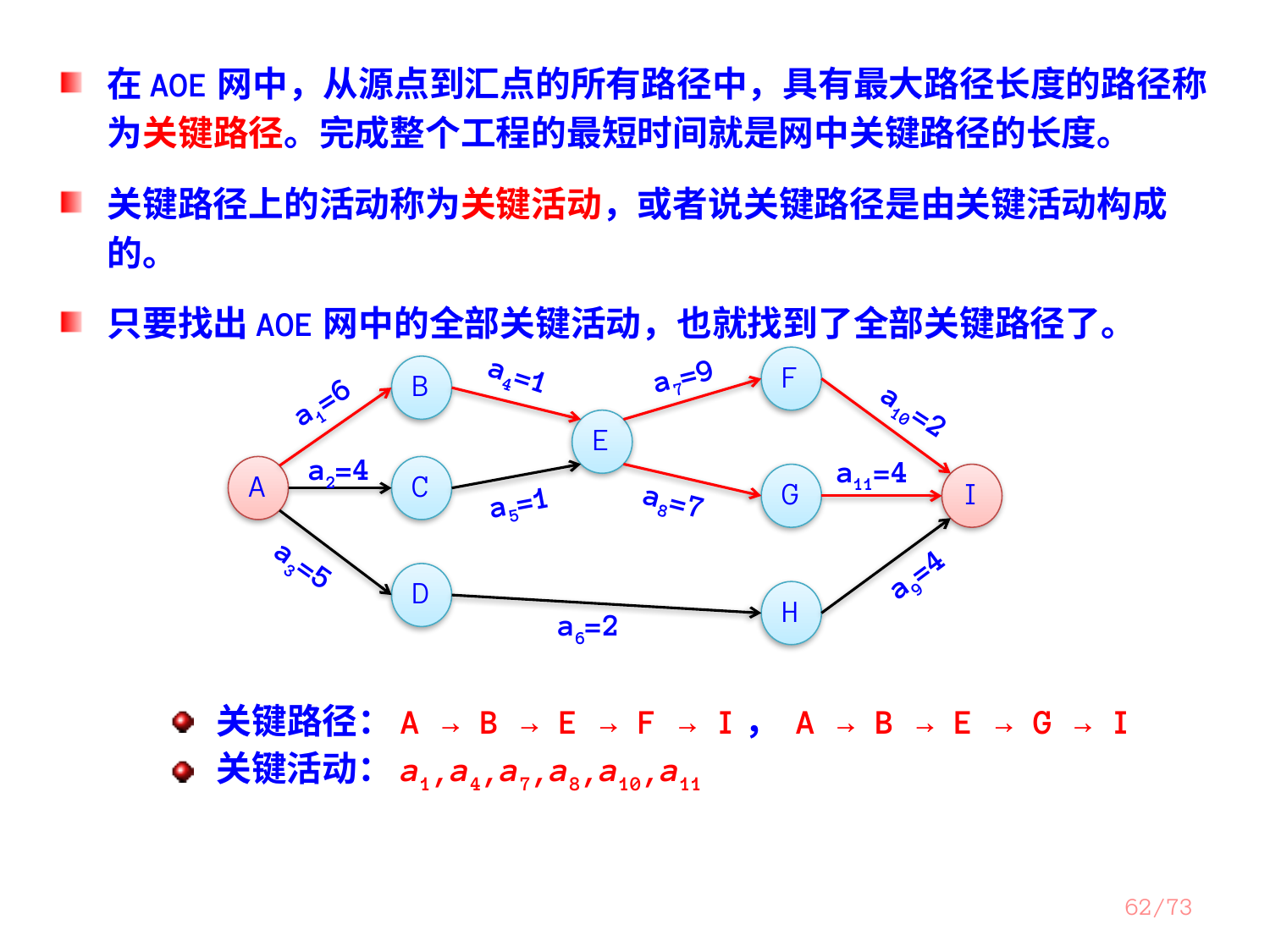

在AOE网中，从源点到汇点的所有路径中，具有最大路径长度的路径称为关键路径。完成整个工程的最短时间就是网中关键路径的长度。
关键路径上的活动称为关键活动，或者说关键路径是由关键活动构成的。
只要找出AOE网中的全部关键活动，也就找到了全部关键路径了。
F
B
a7=9
a4=1
a1=6
a10=2
E
a2=4
a11=4
A
C
G
I
a5=1
a8=7
a3=5
a9=4
D
H
a6=2
关键路径：A → B → E → F → I， A → B → E → G → I
关键活动：a1,a4,a7,a8,a10,a11
62/73